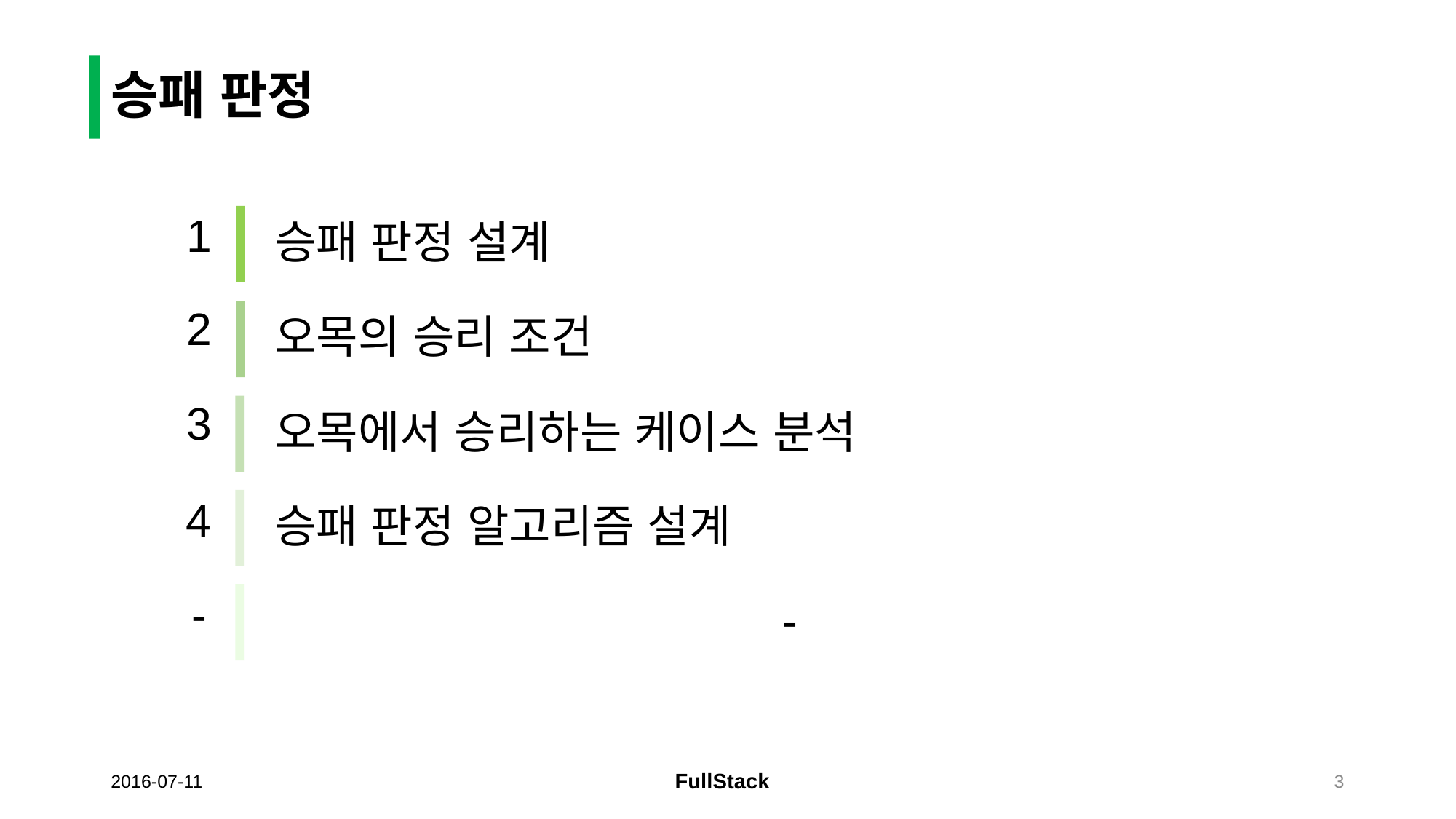

# 승패 판정
승패 판정 설계
1
2
오목의 승리 조건
3
오목에서 승리하는 케이스 분석
승패 판정 알고리즘 설계
4
-
-
2016-07-11
3